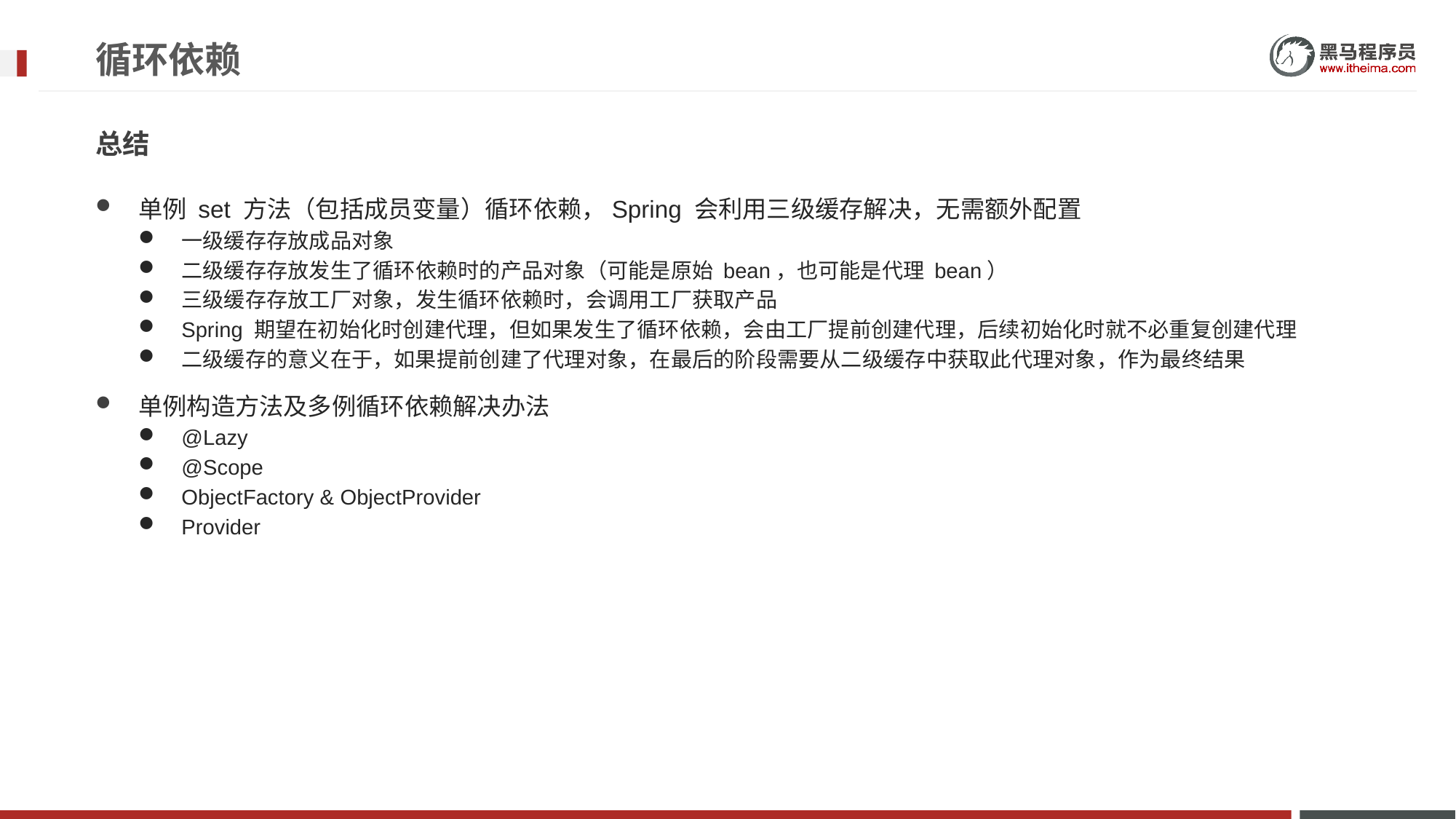

# 循环依赖
总结
单例 set 方法（包括成员变量）循环依赖，Spring 会利用三级缓存解决，无需额外配置
一级缓存存放成品对象
二级缓存存放发生了循环依赖时的产品对象（可能是原始 bean，也可能是代理 bean）
三级缓存存放工厂对象，发生循环依赖时，会调用工厂获取产品
Spring 期望在初始化时创建代理，但如果发生了循环依赖，会由工厂提前创建代理，后续初始化时就不必重复创建代理
二级缓存的意义在于，如果提前创建了代理对象，在最后的阶段需要从二级缓存中获取此代理对象，作为最终结果
单例构造方法及多例循环依赖解决办法
@Lazy
@Scope
ObjectFactory & ObjectProvider
Provider